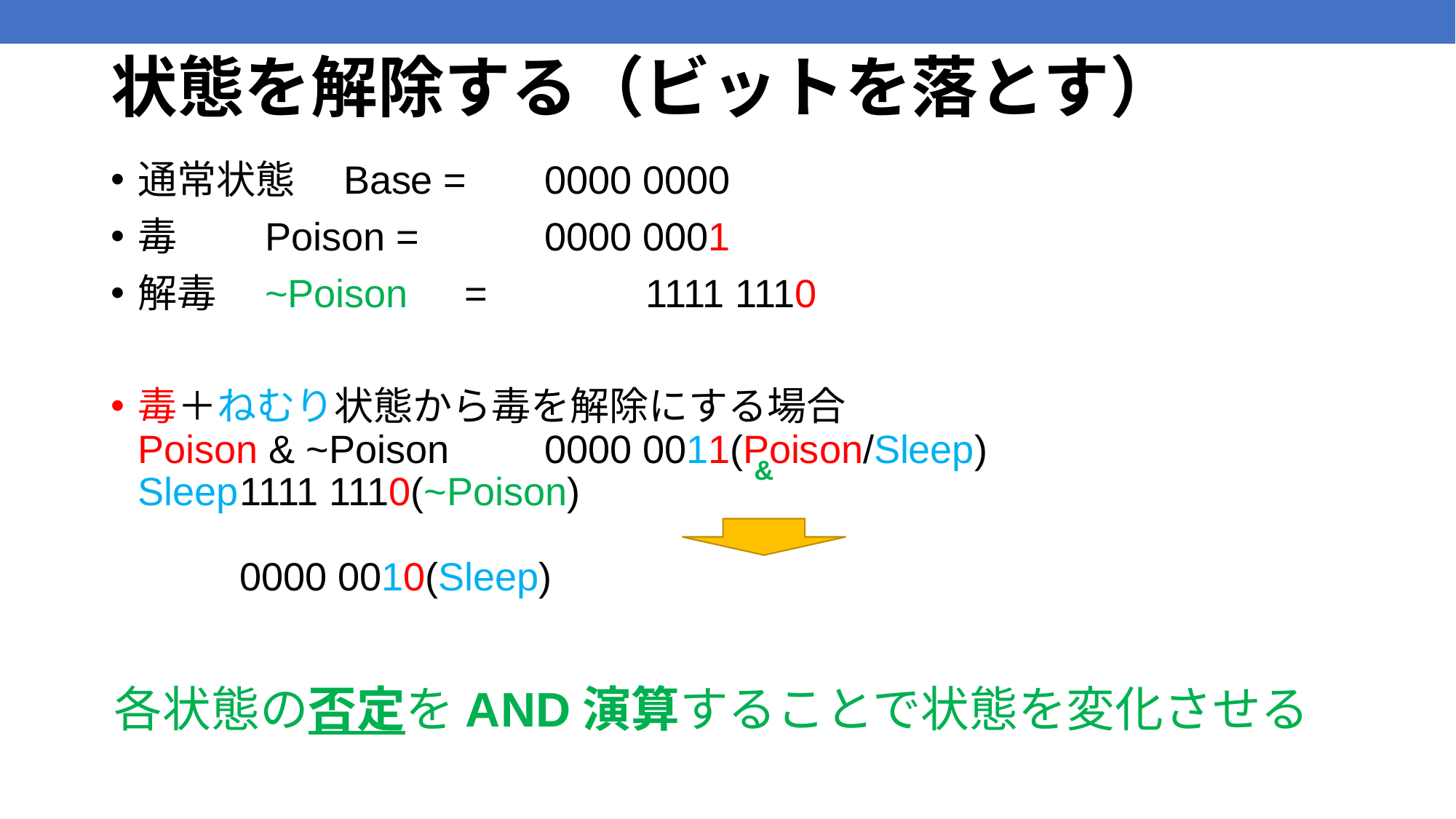

# 状態を解除する（ビットを落とす）
通常状態　Base = 	0000 0000
毒　　Poison = 　	0000 0001
解毒　~Poison　=　　	1111 1110

毒＋ねむり状態から毒を解除にする場合
Poison & ~Poison		0000 0011(Poison/Sleep)
Sleep				1111 1110(~Poison)
					0000 0010(Sleep)
&

各状態の否定をAND演算することで状態を変化させる